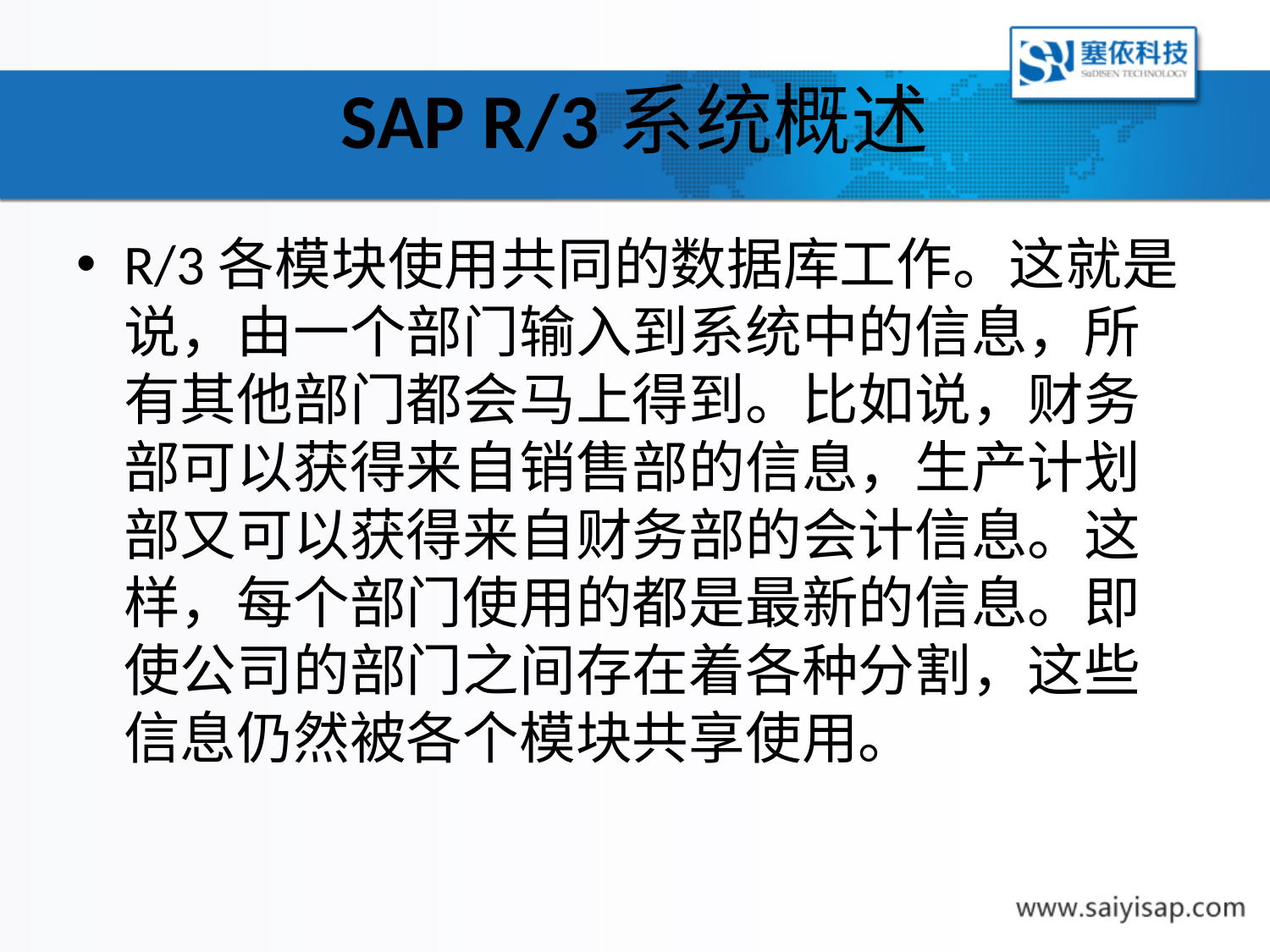

# SAP R/3系统概述
R/3各模块使用共同的数据库工作。这就是说，由一个部门输入到系统中的信息，所有其他部门都会马上得到。比如说，财务部可以获得来自销售部的信息，生产计划部又可以获得来自财务部的会计信息。这样，每个部门使用的都是最新的信息。即使公司的部门之间存在着各种分割，这些信息仍然被各个模块共享使用。